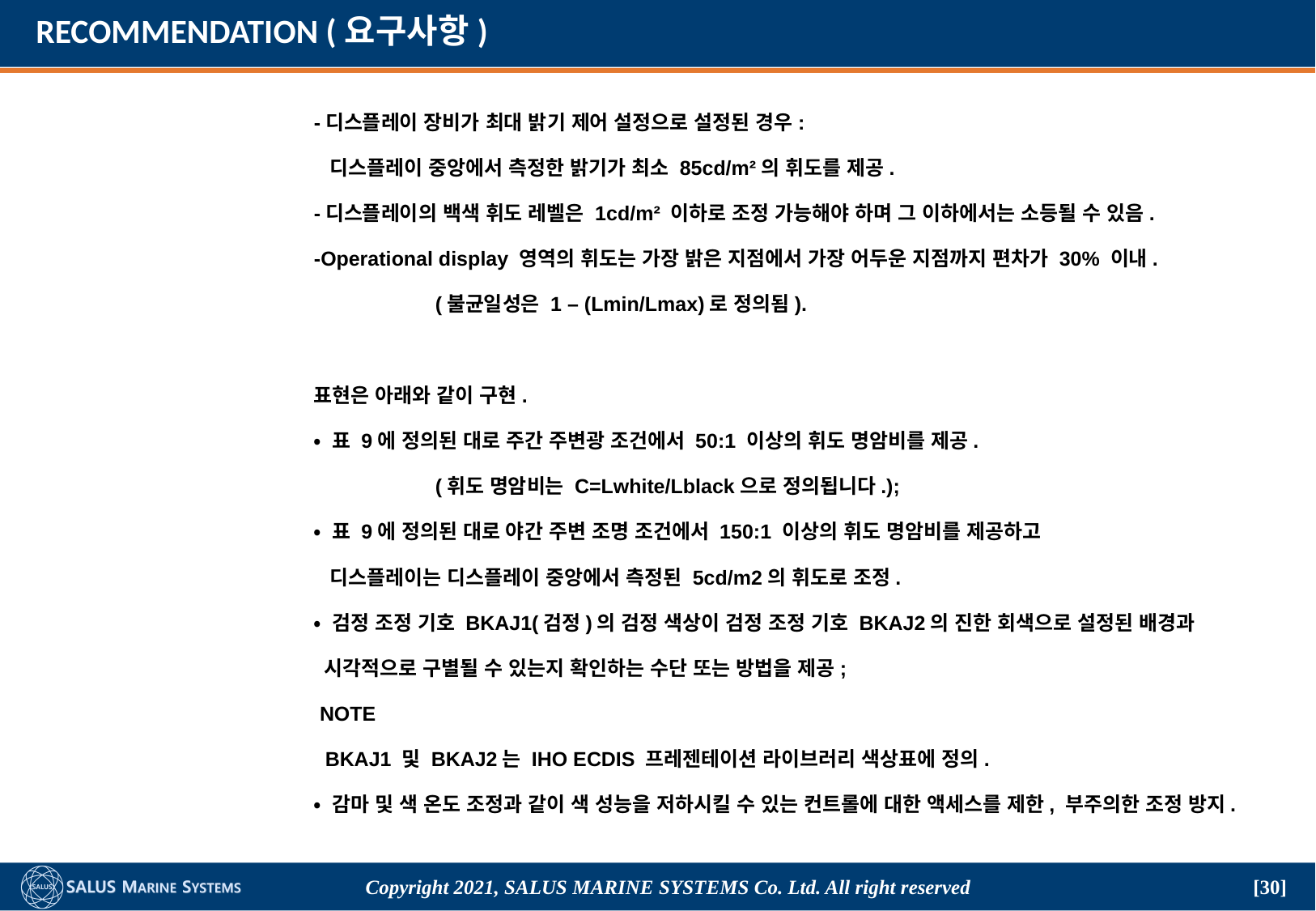

# RECOMMENDATION (요구사항)
		-디스플레이 장비가 최대 밝기 제어 설정으로 설정된 경우:
		  디스플레이 중앙에서 측정한 밝기가 최소 85cd/m²의 휘도를 제공.
		-디스플레이의 백색 휘도 레벨은 1cd/m² 이하로 조정 가능해야 하며 그 이하에서는 소등될 수 있음.
		-Operational display 영역의 휘도는 가장 밝은 지점에서 가장 어두운 지점까지 편차가 30% 이내.
			(불균일성은 1 – (Lmin/Lmax)로 정의됨).

		표현은 아래와 같이 구현.
		• 표 9에 정의된 대로 주간 주변광 조건에서 50:1 이상의 휘도 명암비를 제공.
			(휘도 명암비는 C=Lwhite/Lblack으로 정의됩니다.);
		• 표 9에 정의된 대로 야간 주변 조명 조건에서 150:1 이상의 휘도 명암비를 제공하고
		  디스플레이는 디스플레이 중앙에서 측정된 5cd/m2의 휘도로 조정.
		• 검정 조정 기호 BKAJ1(검정)의 검정 색상이 검정 조정 기호 BKAJ2의 진한 회색으로 설정된 배경과
		 시각적으로 구별될 수 있는지 확인하는 수단 또는 방법을 제공;
		 NOTE
		  BKAJ1 및 BKAJ2는 IHO ECDIS 프레젠테이션 라이브러리 색상표에 정의.
		• 감마 및 색 온도 조정과 같이 색 성능을 저하시킬 수 있는 컨트롤에 대한 액세스를 제한, 부주의한 조정 방지.

Copyright 2021, SALUS Marine Systems Co. Ltd. All right reserved
[30]